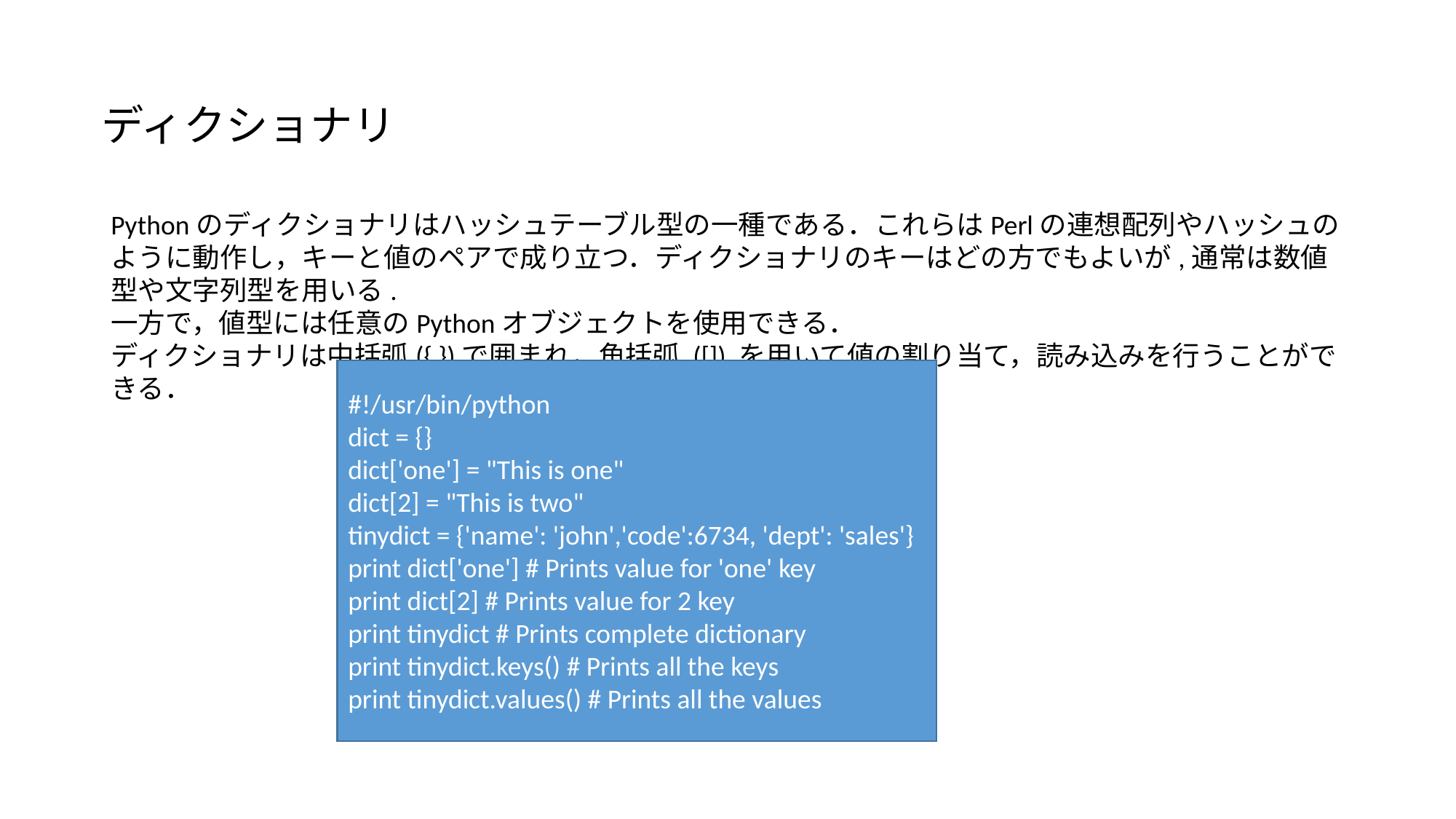

ディクショナリ
Pythonのディクショナリはハッシュテーブル型の一種である．これらはPerlの連想配列やハッシュのように動作し，キーと値のペアで成り立つ．ディクショナリのキーはどの方でもよいが,通常は数値型や文字列型を用いる.
一方で，値型には任意のPythonオブジェクトを使用できる．
ディクショナリは中括弧({ })で囲まれ，角括弧 ([]) を用いて値の割り当て，読み込みを行うことができる．

#!/usr/bin/python
dict = {}
dict['one'] = "This is one"
dict[2] = "This is two"
tinydict = {'name': 'john','code':6734, 'dept': 'sales'}
print dict['one'] # Prints value for 'one' key
print dict[2] # Prints value for 2 key
print tinydict # Prints complete dictionary
print tinydict.keys() # Prints all the keys
print tinydict.values() # Prints all the values